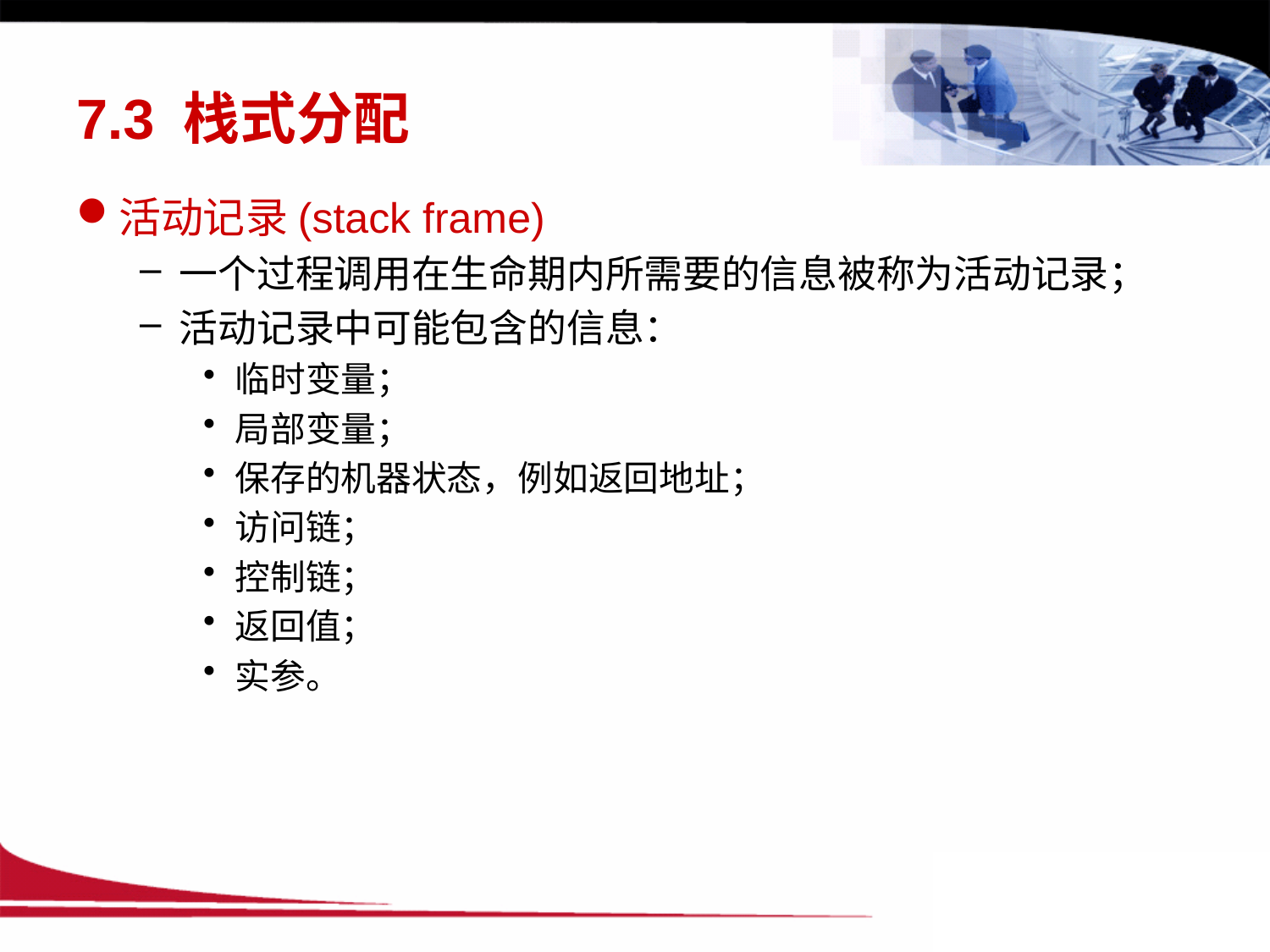

# 7.3 栈式分配
活动记录(stack frame)
一个过程调用在生命期内所需要的信息被称为活动记录；
活动记录中可能包含的信息：
临时变量；
局部变量；
保存的机器状态，例如返回地址；
访问链；
控制链；
返回值；
实参。